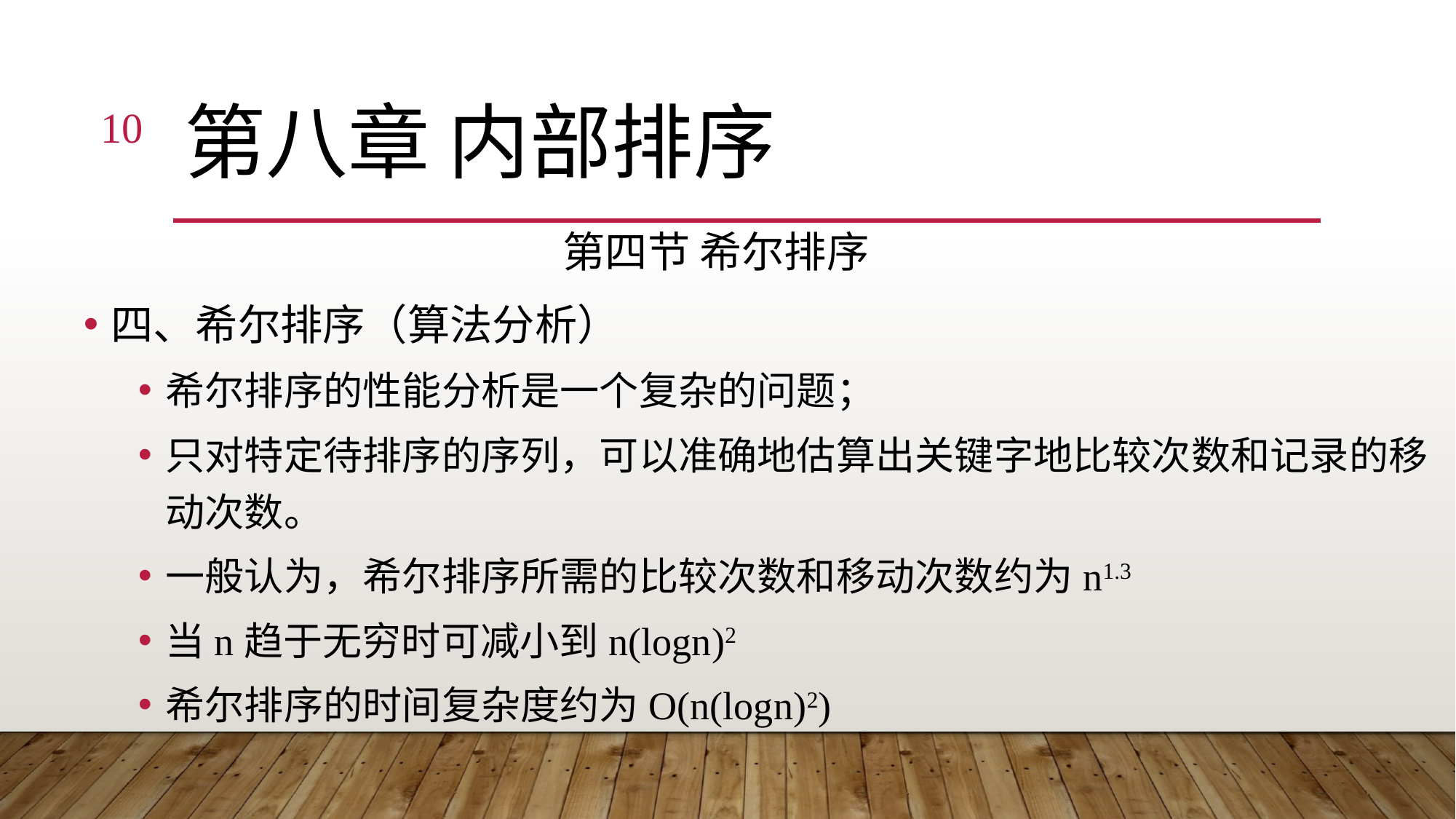

10
# 第八章 内部排序
第四节 希尔排序
四、希尔排序（算法分析）
希尔排序的性能分析是一个复杂的问题；
只对特定待排序的序列，可以准确地估算出关键字地比较次数和记录的移动次数。
一般认为，希尔排序所需的比较次数和移动次数约为n1.3
当n趋于无穷时可减小到n(logn)2
希尔排序的时间复杂度约为O(n(logn)2)